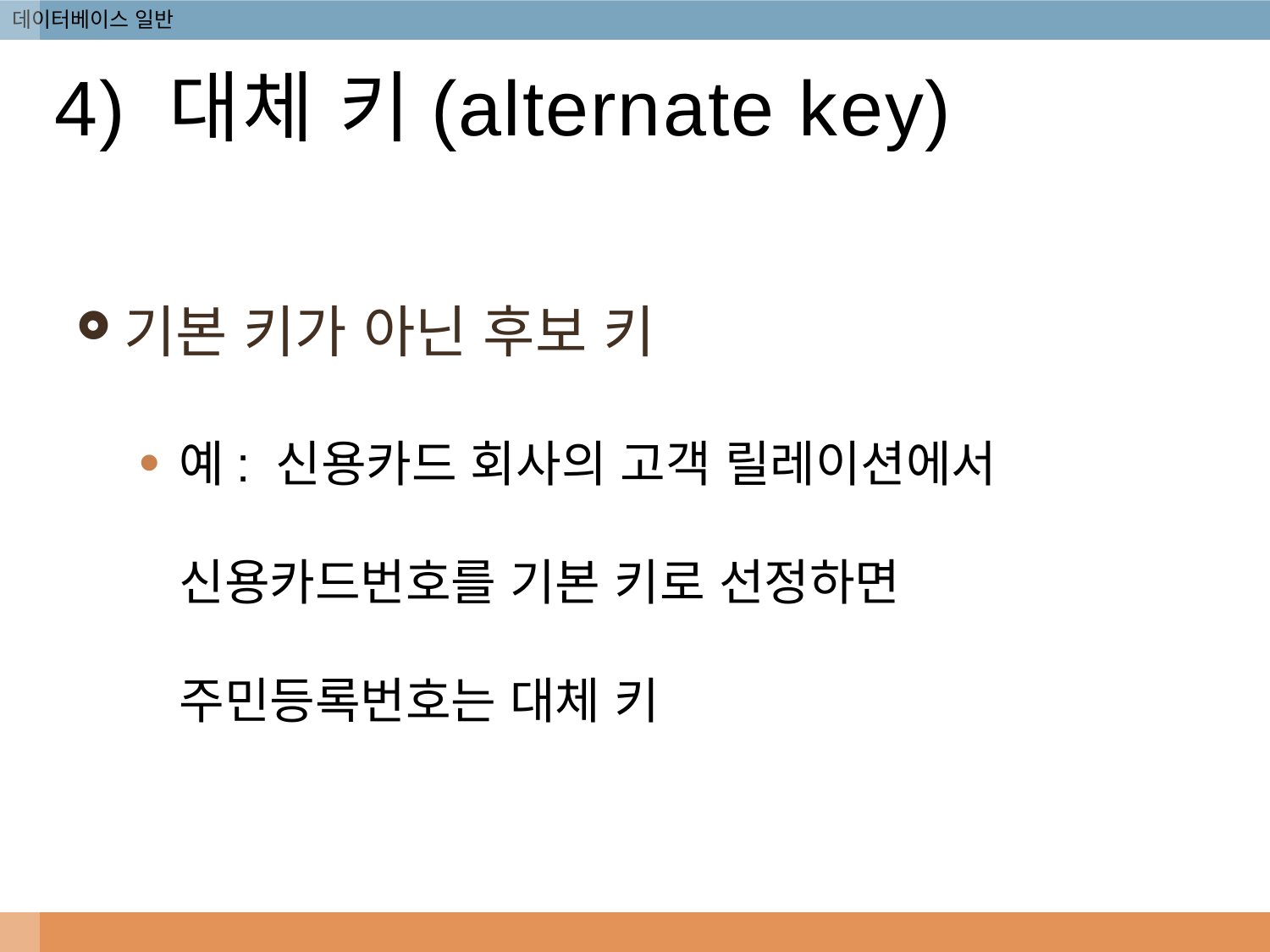

# 4) 대체 키(alternate key)
기본 키가 아닌 후보 키
예: 신용카드 회사의 고객 릴레이션에서 신용카드번호를 기본 키로 선정하면 주민등록번호는 대체 키